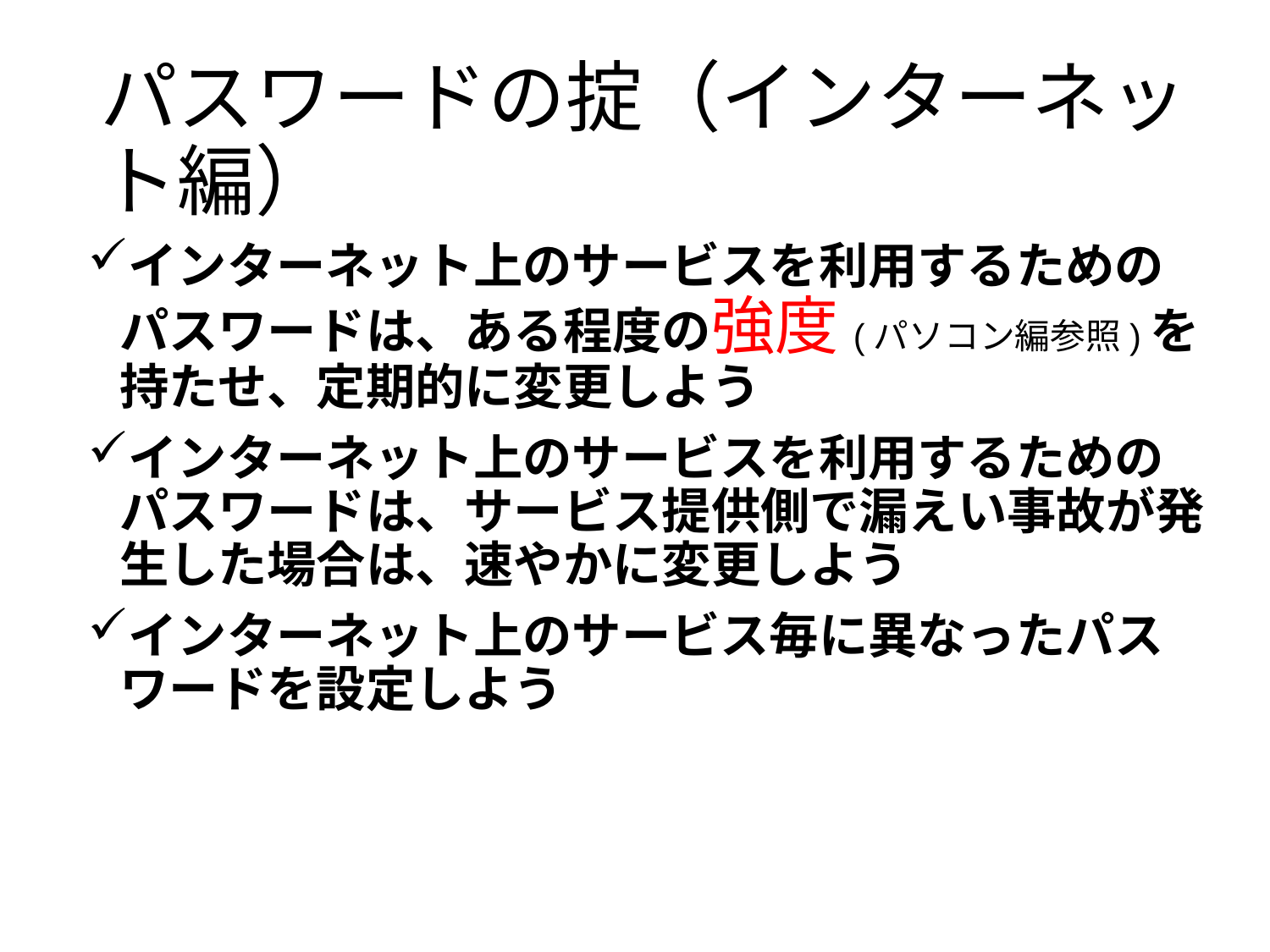

# パスワードの掟（インターネット編）
インターネット上のサービスを利用するためのパスワードは、ある程度の強度(パソコン編参照)を持たせ、定期的に変更しよう
インターネット上のサービスを利用するためのパスワードは、サービス提供側で漏えい事故が発生した場合は、速やかに変更しよう
インターネット上のサービス毎に異なったパスワードを設定しよう